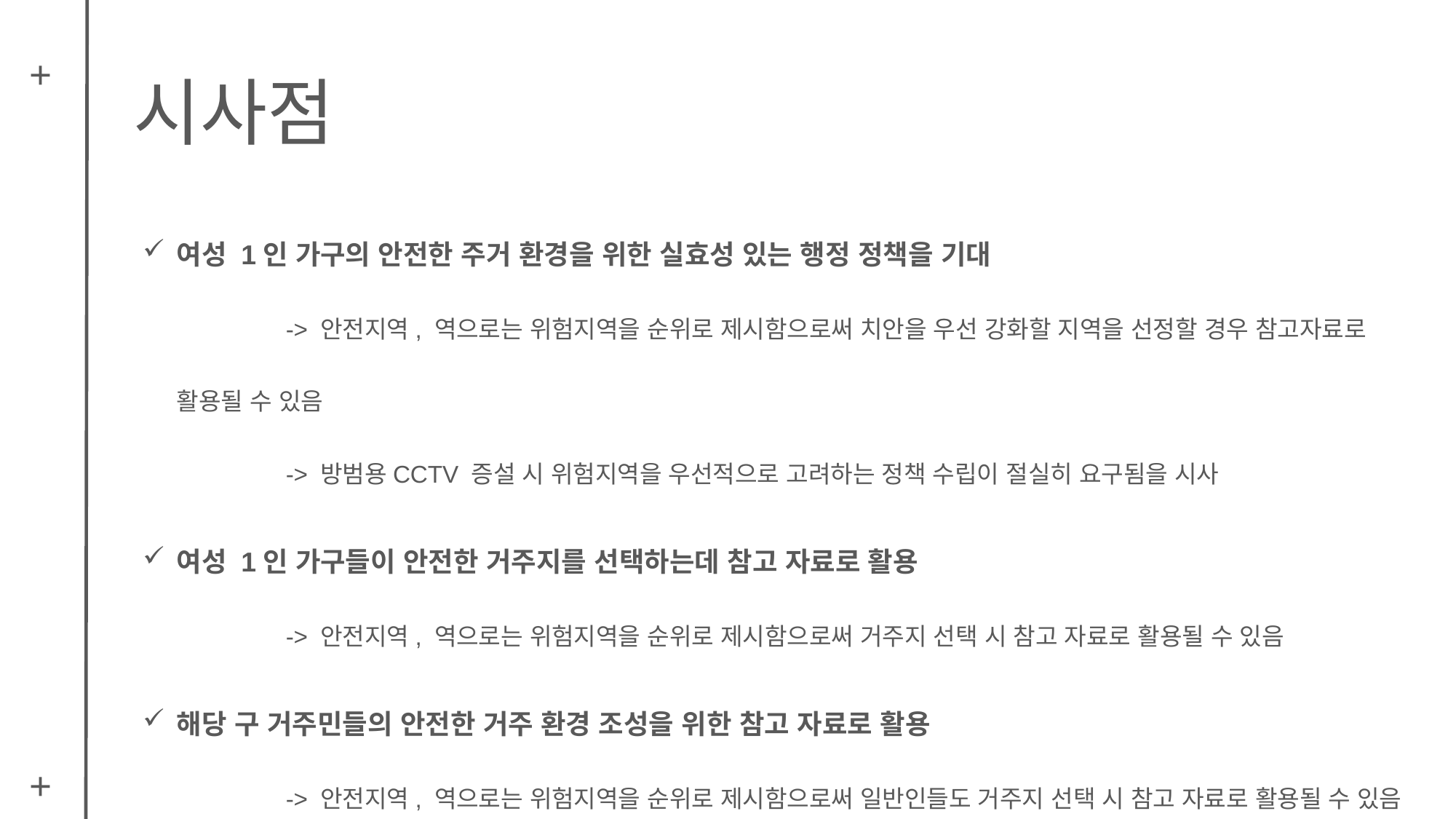

+
+
시사점
여성 1인 가구의 안전한 주거 환경을 위한 실효성 있는 행정 정책을 기대
	-> 안전지역, 역으로는 위험지역을 순위로 제시함으로써 치안을 우선 강화할 지역을 선정할 경우 참고자료로 활용될 수 있음
	-> 방범용CCTV 증설 시 위험지역을 우선적으로 고려하는 정책 수립이 절실히 요구됨을 시사
여성 1인 가구들이 안전한 거주지를 선택하는데 참고 자료로 활용
	-> 안전지역, 역으로는 위험지역을 순위로 제시함으로써 거주지 선택 시 참고 자료로 활용될 수 있음
해당 구 거주민들의 안전한 거주 환경 조성을 위한 참고 자료로 활용
	-> 안전지역, 역으로는 위험지역을 순위로 제시함으로써 일반인들도 거주지 선택 시 참고 자료로 활용될 수 있음